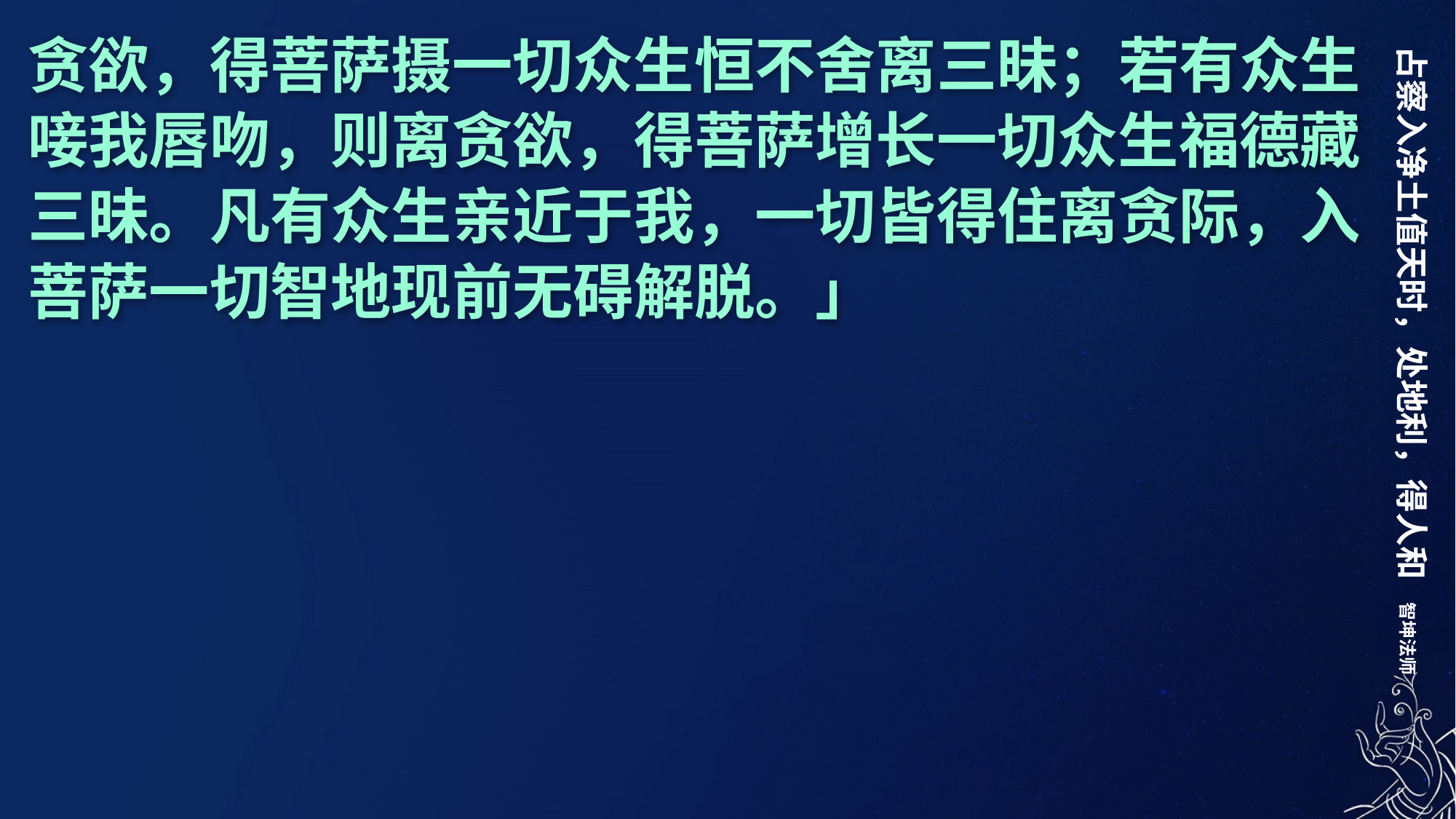

贪欲，得菩萨摄一切众生恒不舍离三昧；若有众生唼我唇吻，则离贪欲，得菩萨增长一切众生福德藏三昧。凡有众生亲近于我，一切皆得住离贪际，入菩萨一切智地现前无碍解脱。」